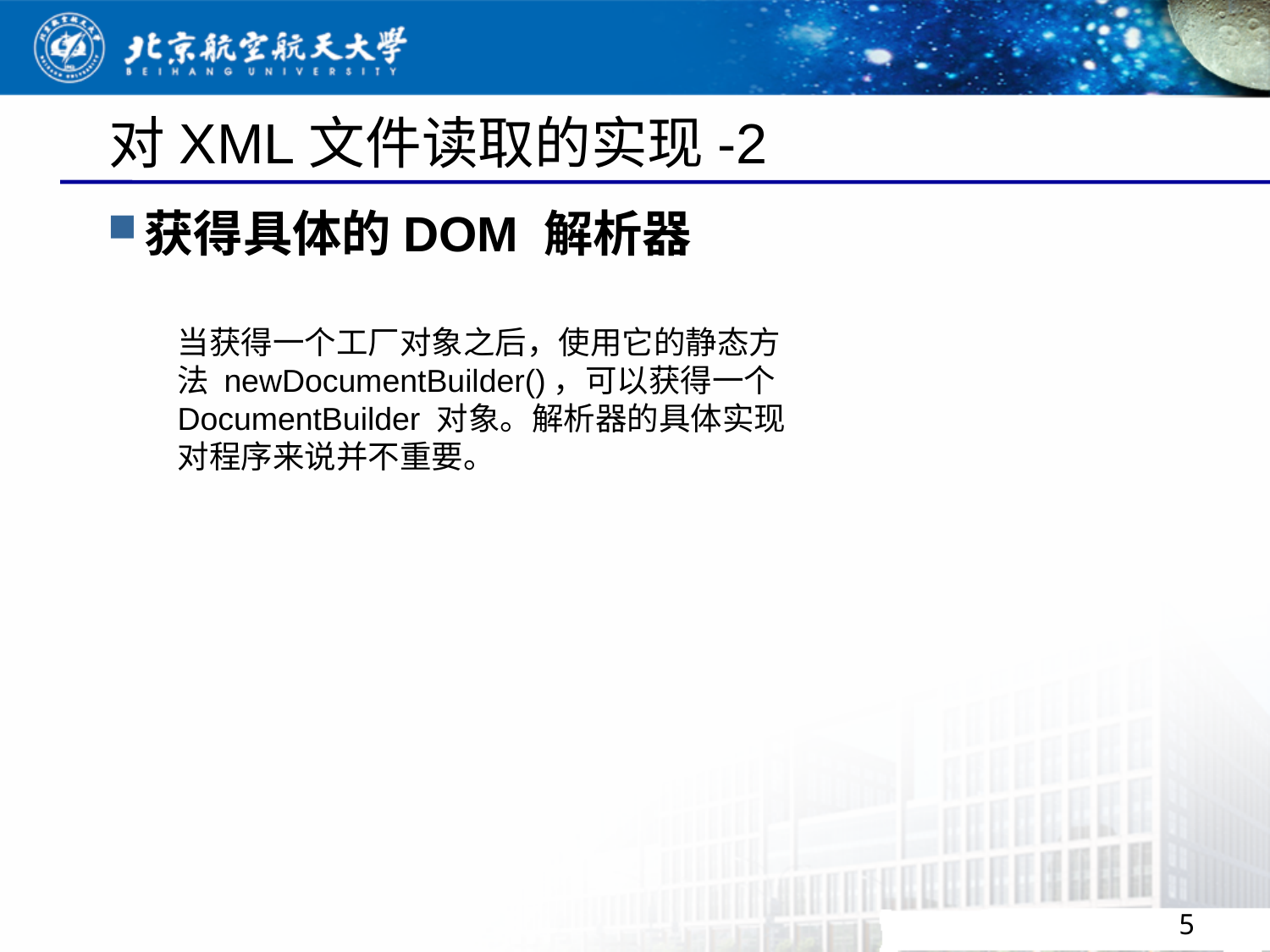

# 对XML文件读取的实现-2
获得具体的DOM 解析器
当获得一个工厂对象之后，使用它的静态方法 newDocumentBuilder()，可以获得一个 DocumentBuilder 对象。解析器的具体实现对程序来说并不重要。